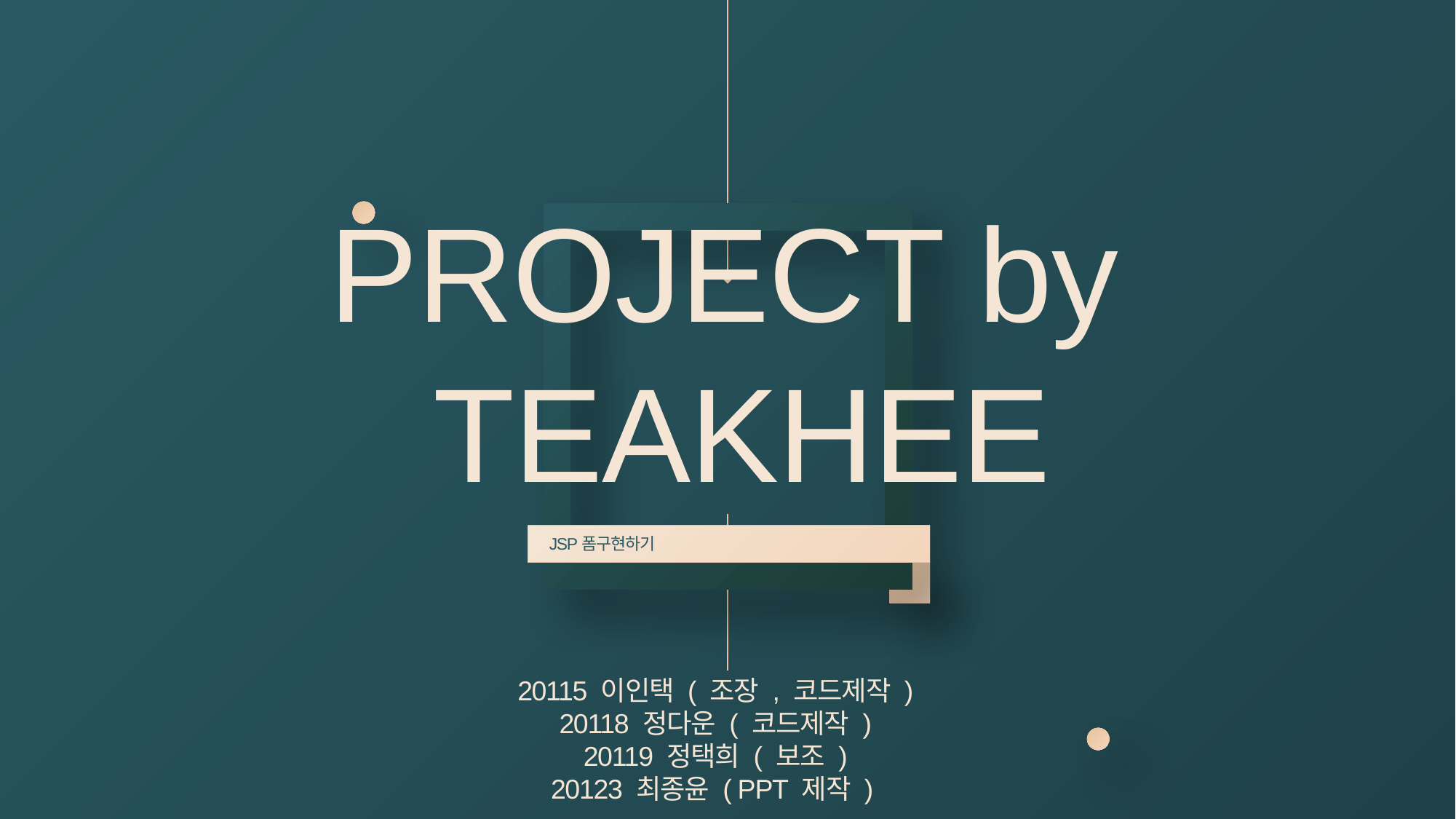

# PROJECT by TEAKHEE
JSP폼구현하기

20115 이인택 ( 조장 , 코드제작 )
20118 정다운 ( 코드제작 )
20119 정택희 ( 보조 )
20123 최종윤 ( PPT 제작 )